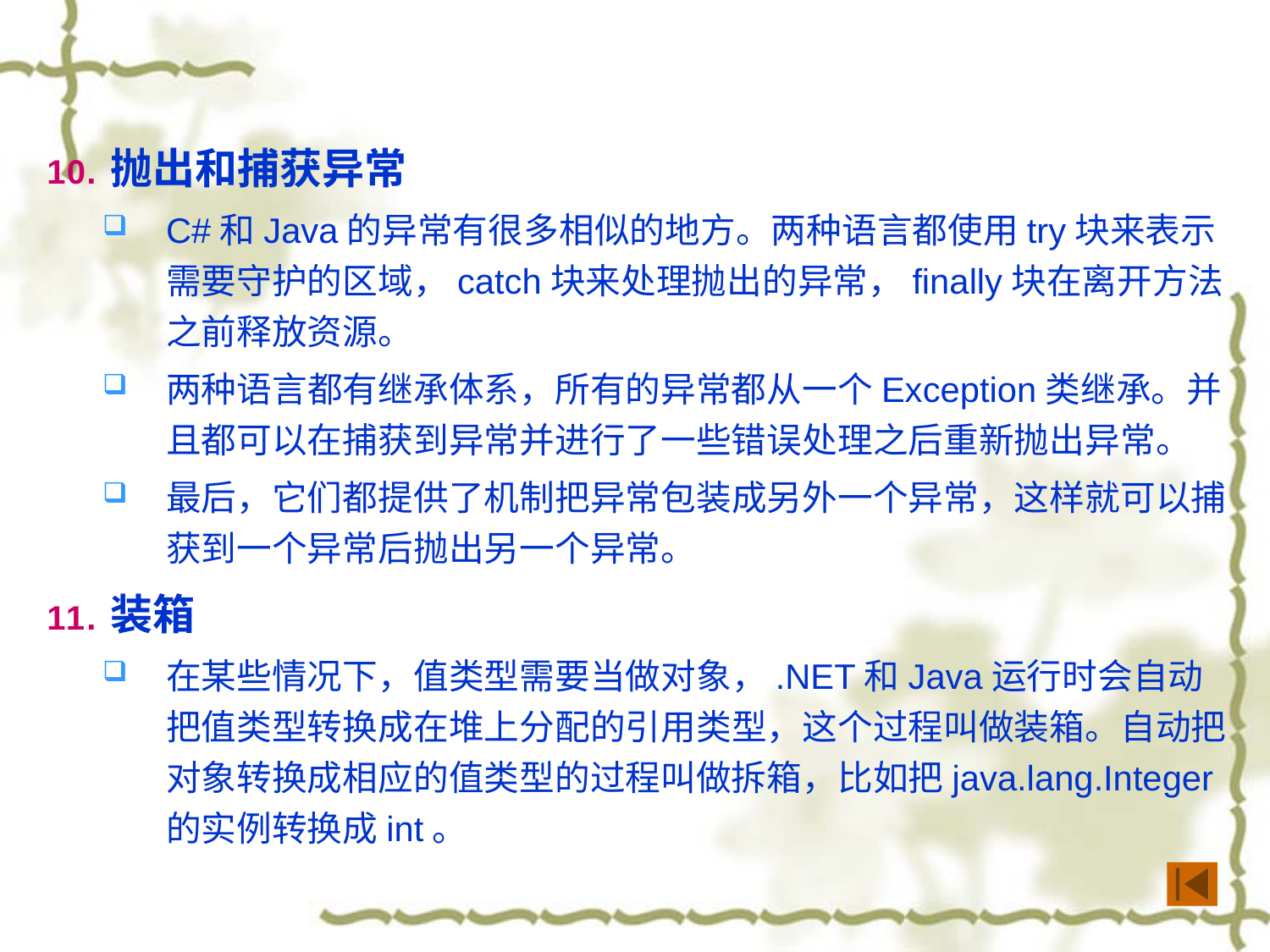

抛出和捕获异常
C#和Java的异常有很多相似的地方。两种语言都使用try块来表示需要守护的区域，catch块来处理抛出的异常，finally块在离开方法之前释放资源。
两种语言都有继承体系，所有的异常都从一个Exception类继承。并且都可以在捕获到异常并进行了一些错误处理之后重新抛出异常。
最后，它们都提供了机制把异常包装成另外一个异常，这样就可以捕获到一个异常后抛出另一个异常。
装箱
在某些情况下，值类型需要当做对象，.NET和Java运行时会自动把值类型转换成在堆上分配的引用类型，这个过程叫做装箱。自动把对象转换成相应的值类型的过程叫做拆箱，比如把java.lang.Integer的实例转换成int。